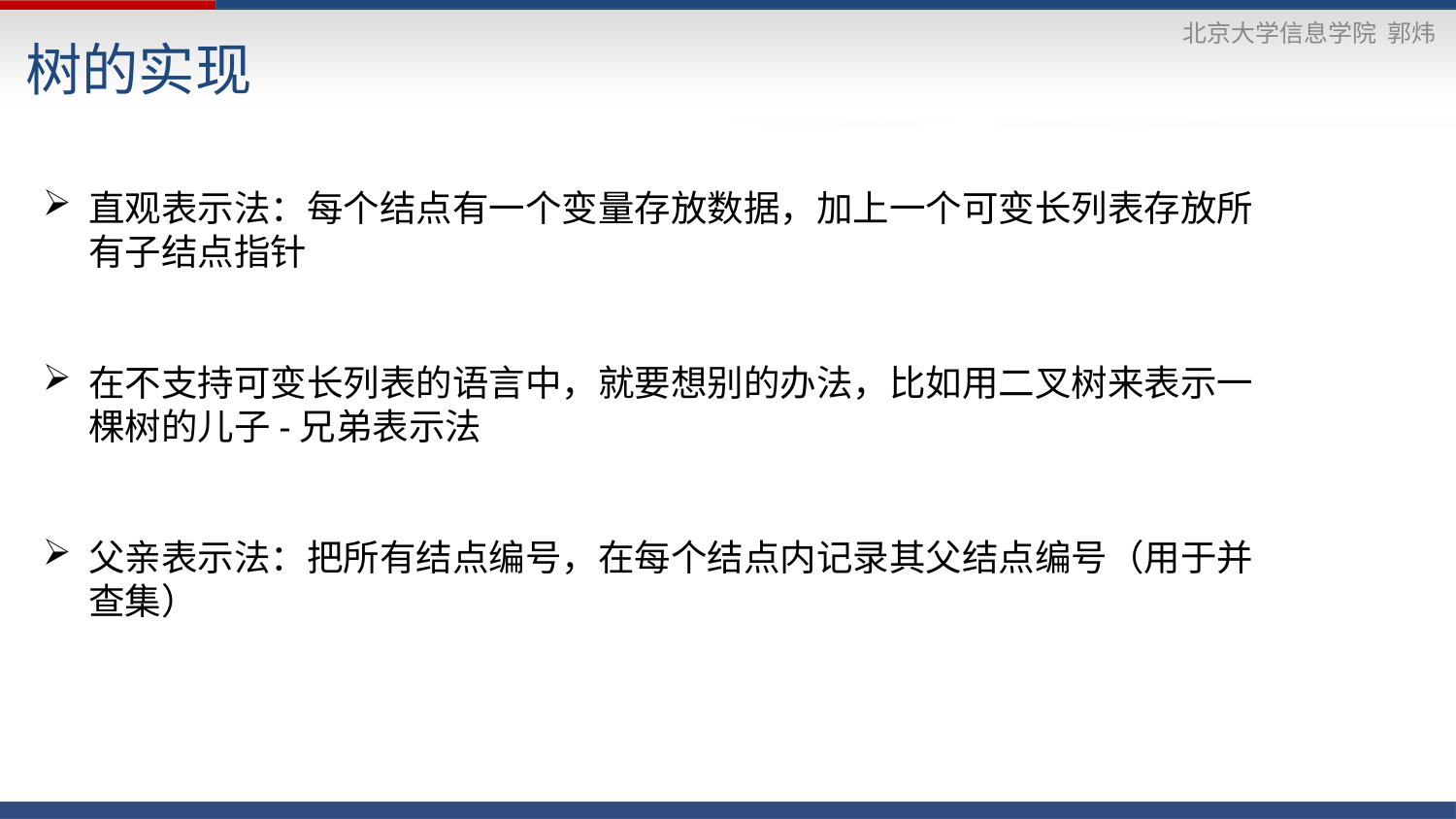

树的实现

直观表示法：每个结点有一个变量存放数据，加上一个可变长列表存放所有子结点指针

在不支持可变长列表的语言中，就要想别的办法，比如用二叉树来表示一棵树的儿子-兄弟表示法

父亲表示法：把所有结点编号，在每个结点内记录其父结点编号（用于并查集）

6